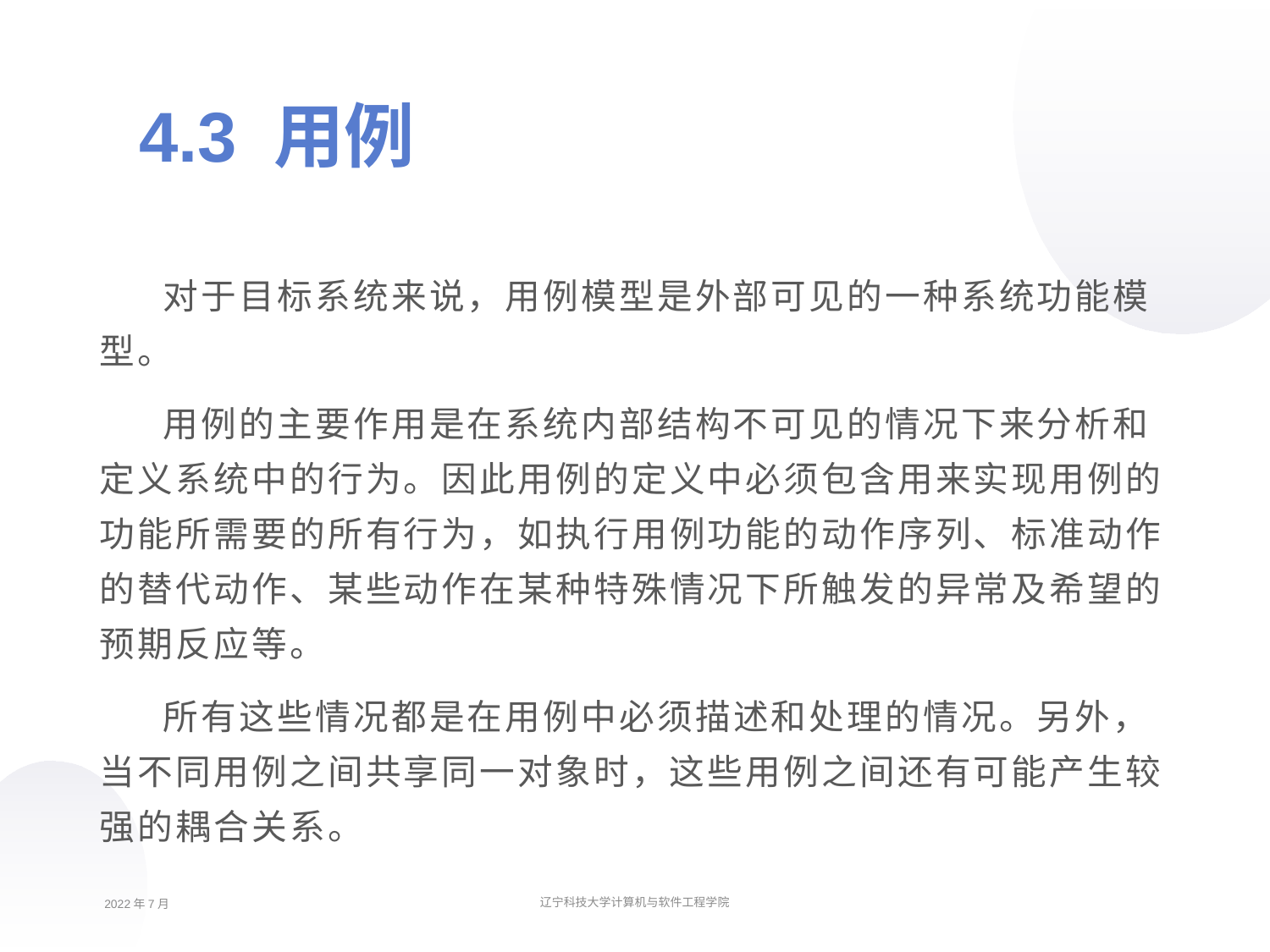

4.3 用例
对于目标系统来说，用例模型是外部可见的一种系统功能模型。
用例的主要作用是在系统内部结构不可见的情况下来分析和定义系统中的行为。因此用例的定义中必须包含用来实现用例的功能所需要的所有行为，如执行用例功能的动作序列、标准动作的替代动作、某些动作在某种特殊情况下所触发的异常及希望的预期反应等。
所有这些情况都是在用例中必须描述和处理的情况。另外，当不同用例之间共享同一对象时，这些用例之间还有可能产生较强的耦合关系。

2022年7月
辽宁科技大学计算机与软件工程学院
27